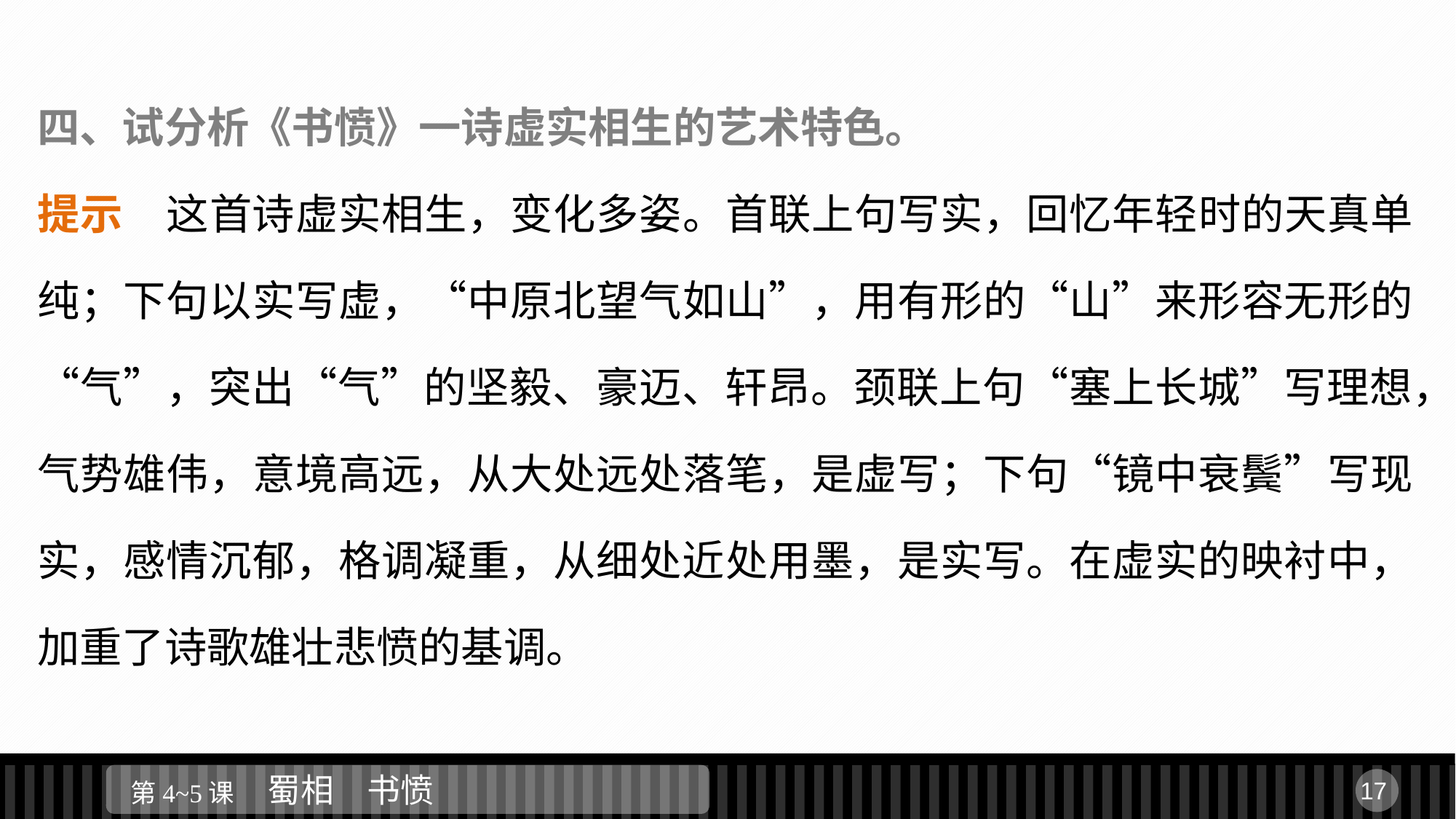

四、试分析《书愤》一诗虚实相生的艺术特色。
提示　这首诗虚实相生，变化多姿。首联上句写实，回忆年轻时的天真单纯；下句以实写虚，“中原北望气如山”，用有形的“山”来形容无形的“气”，突出“气”的坚毅、豪迈、轩昂。颈联上句“塞上长城”写理想，气势雄伟，意境高远，从大处远处落笔，是虚写；下句“镜中衰鬓”写现实，感情沉郁，格调凝重，从细处近处用墨，是实写。在虚实的映衬中，加重了诗歌雄壮悲愤的基调。